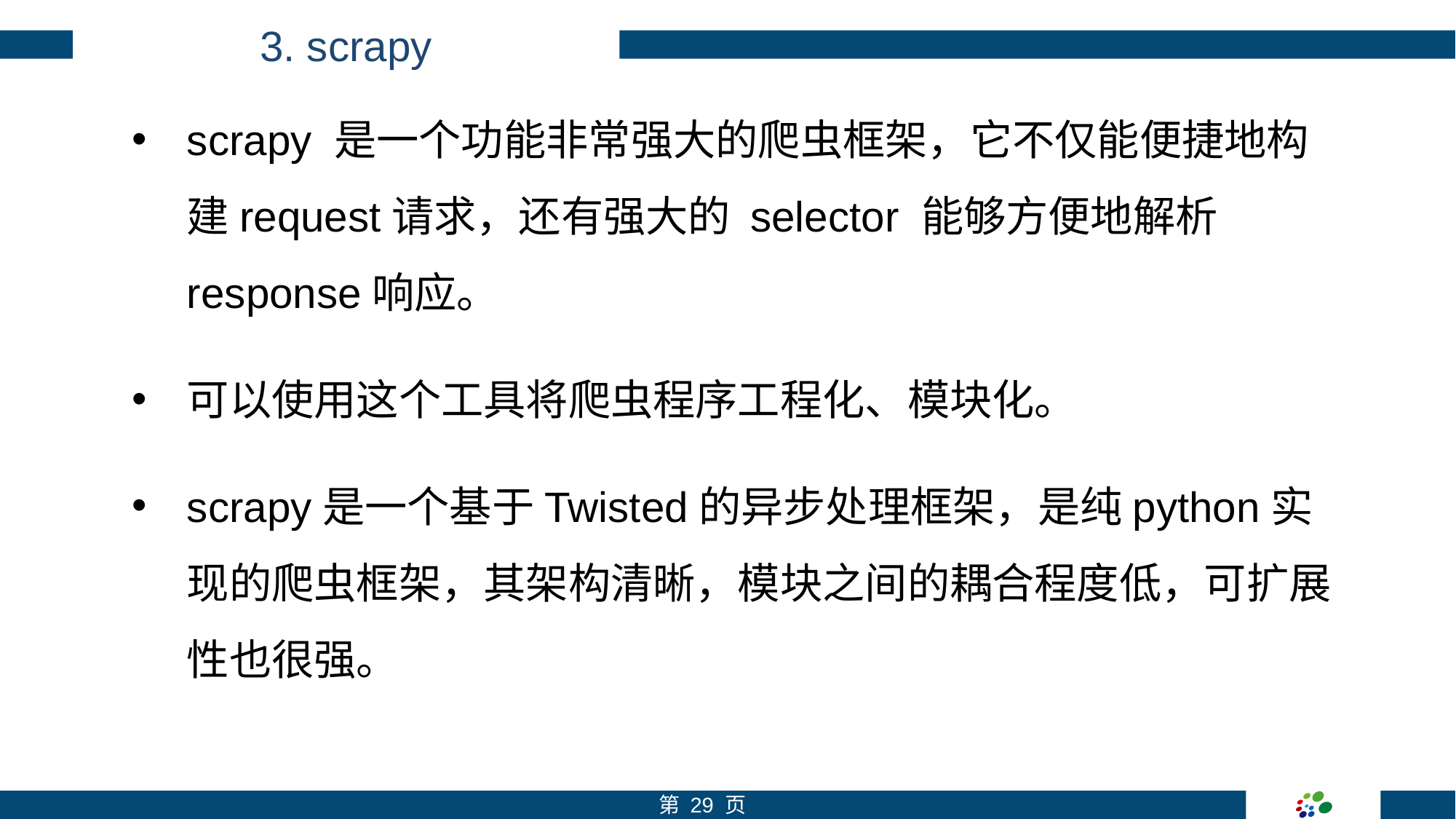

3. scrapy
scrapy 是一个功能非常强大的爬虫框架，它不仅能便捷地构建request请求，还有强大的 selector 能够方便地解析 response响应。
可以使用这个工具将爬虫程序工程化、模块化。
scrapy是一个基于Twisted的异步处理框架，是纯python实现的爬虫框架，其架构清晰，模块之间的耦合程度低，可扩展性也很强。